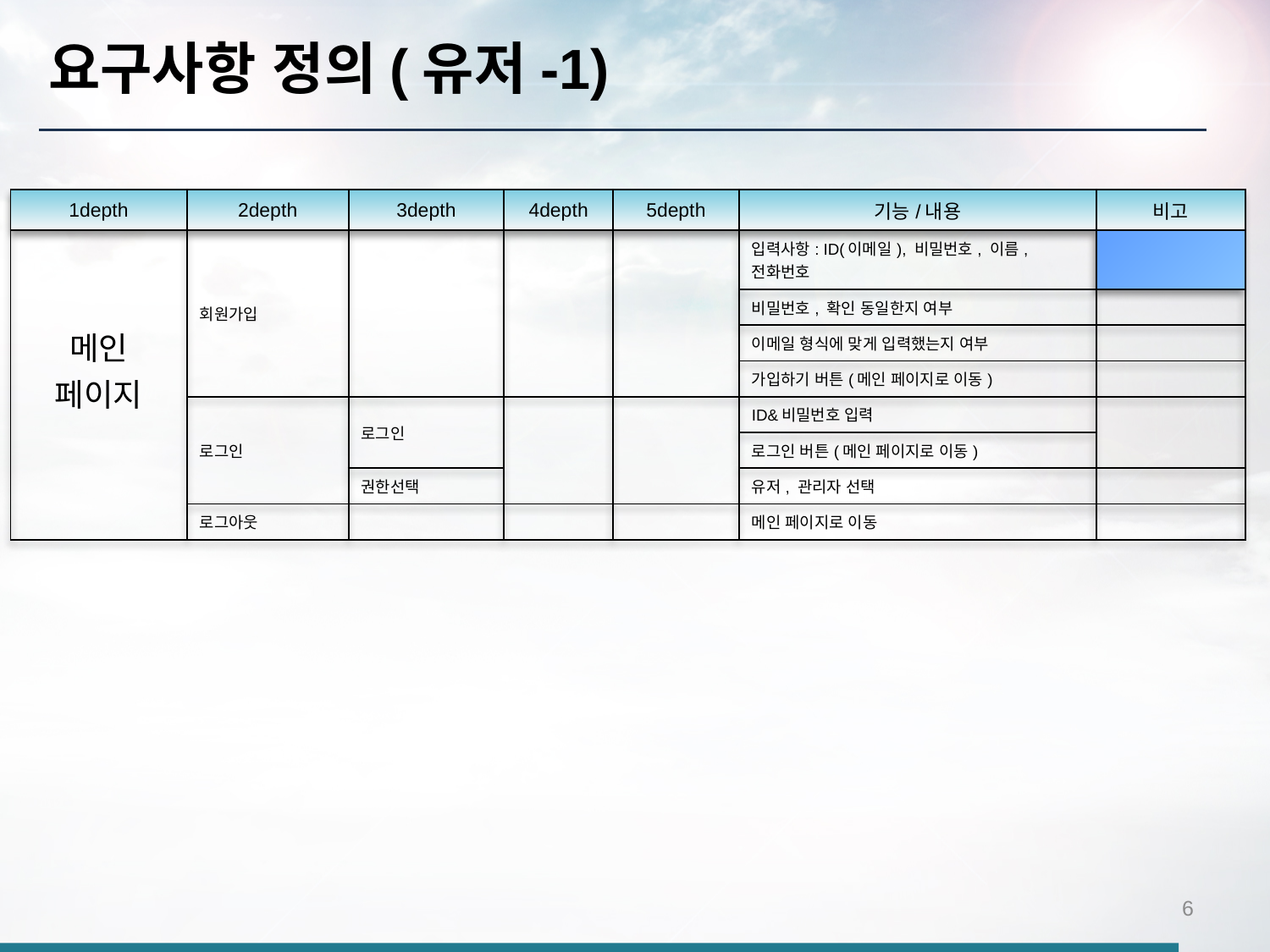

요구사항 정의(유저-1)
| 1depth | 2depth | 3depth | 4depth | 5depth | 기능/내용 | 비고 |
| --- | --- | --- | --- | --- | --- | --- |
| 메인 페이지 | 회원가입 |  |  |  | 입력사항: ID(이메일), 비밀번호, 이름, 전화번호 |  |
|  |  |  |  |  | 비밀번호, 확인 동일한지 여부 |  |
|  |  |  |  |  | 이메일 형식에 맞게 입력했는지 여부 |  |
|  |  |  |  |  | 가입하기 버튼(메인 페이지로 이동) |  |
|  | 로그인 | 로그인 |  |  | ID&비밀번호 입력 |  |
|  |  |  |  |  | 로그인 버튼(메인 페이지로 이동) |  |
|  |  | 권한선택 |  |  | 유저, 관리자 선택 |  |
|  | 로그아웃 |  |  |  | 메인 페이지로 이동 |  |
6